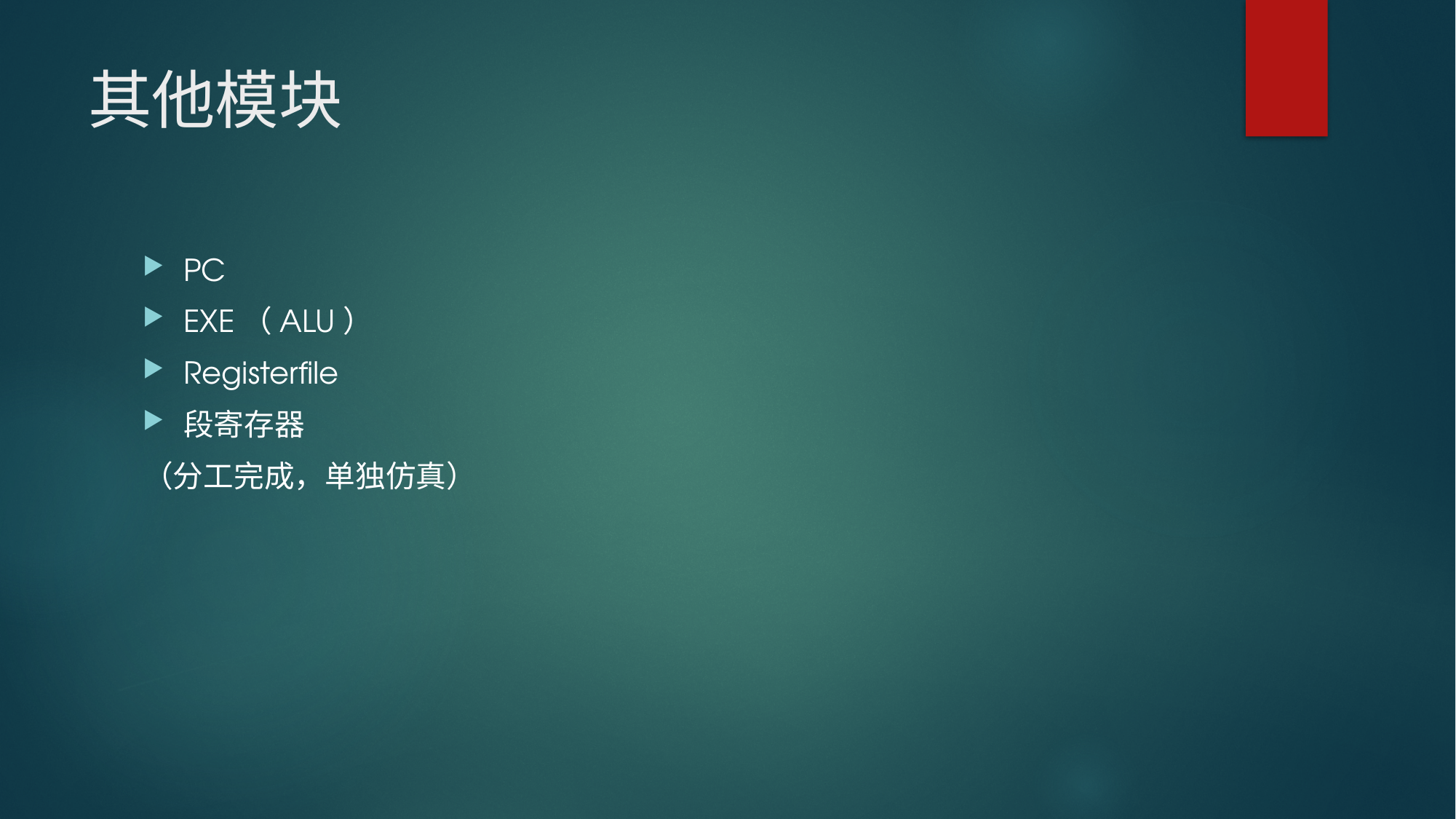

# 其他模块
PC
EXE（ALU）
Registerfile
段寄存器
（分工完成，单独仿真）